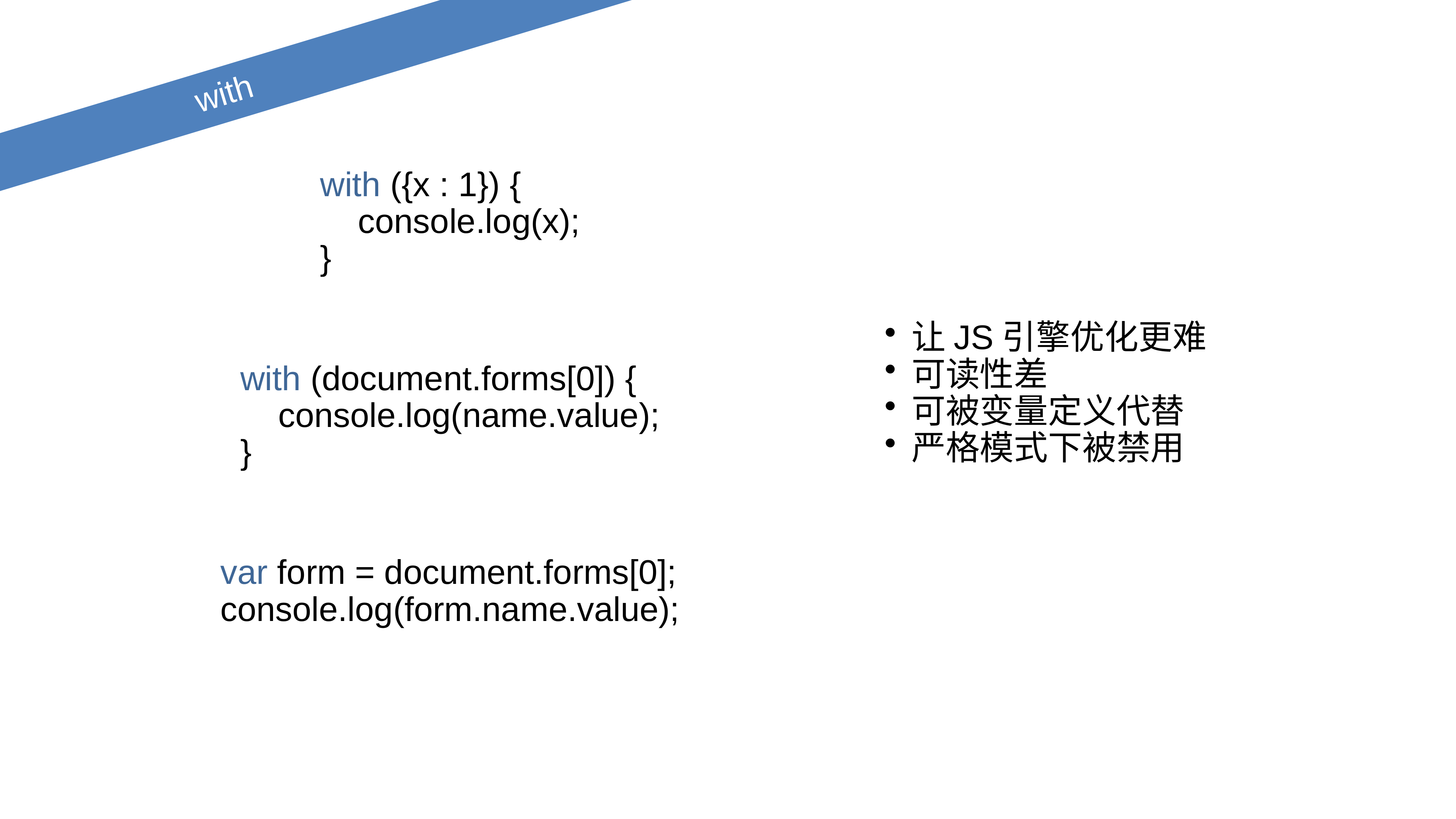

with
with ({x : 1}) {
    console.log(x);
}
让JS引擎优化更难
可读性差
可被变量定义代替
严格模式下被禁用
with (document.forms[0]) {
    console.log(name.value);
}
var form = document.forms[0];
console.log(form.name.value);